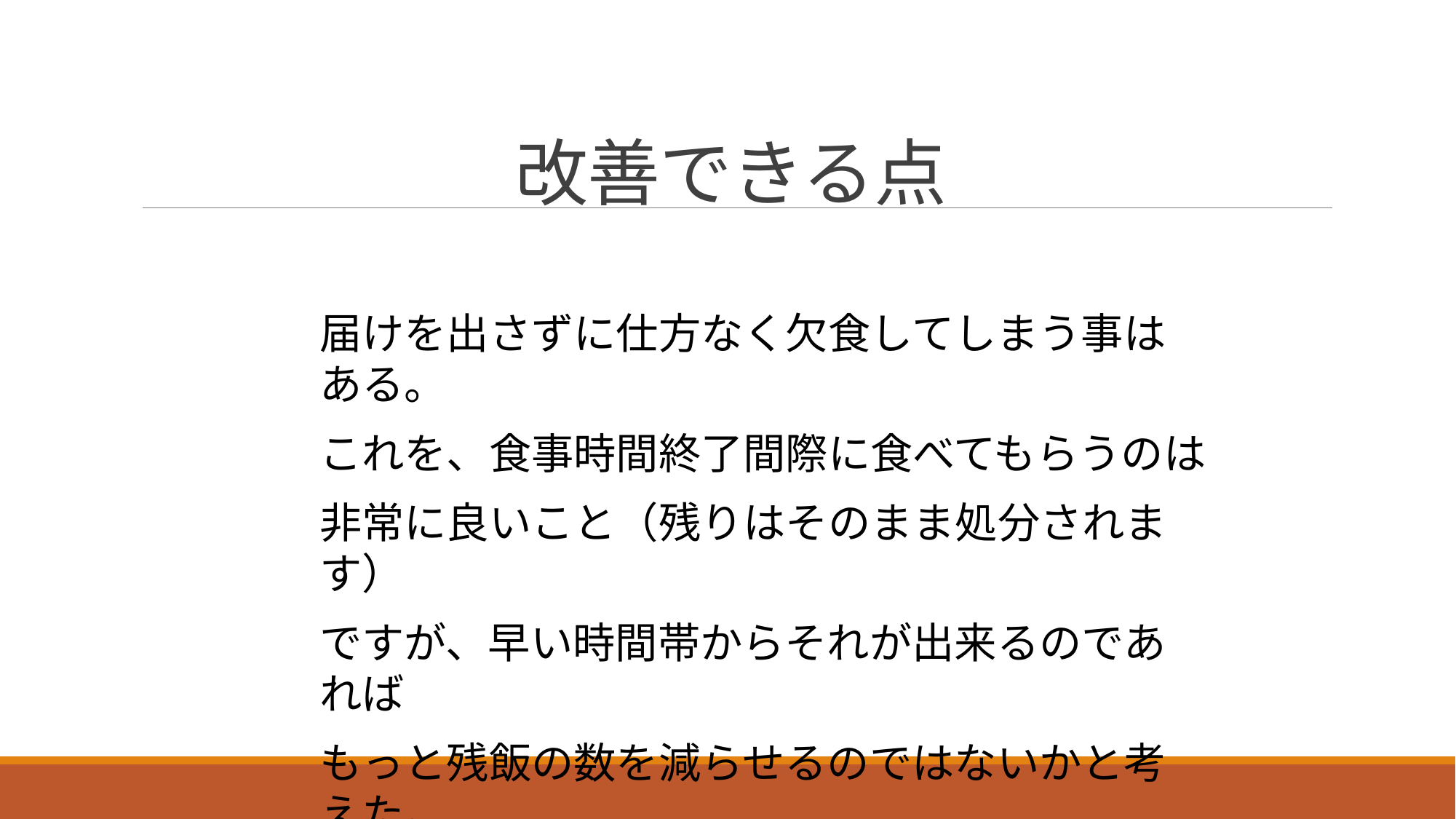

# 改善できる点
届けを出さずに仕方なく欠食してしまう事はある。
これを、食事時間終了間際に食べてもらうのは
非常に良いこと（残りはそのまま処分されます）
ですが、早い時間帯からそれが出来るのであれば
もっと残飯の数を減らせるのではないかと考えた。